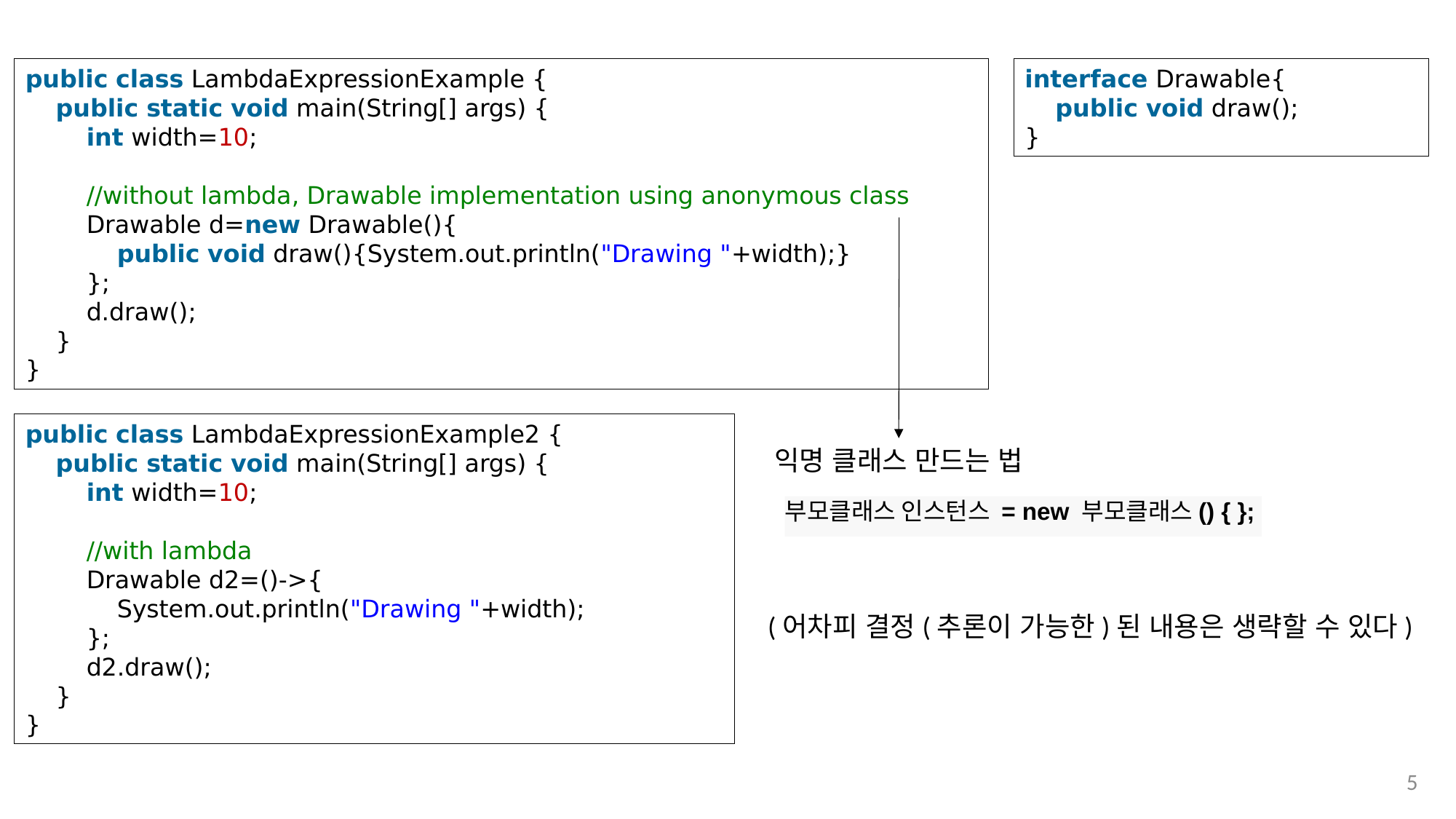

public class LambdaExpressionExample {
    public static void main(String[] args) {
        int width=10;

        //without lambda, Drawable implementation using anonymous class
        Drawable d=new Drawable(){
            public void draw(){System.out.println("Drawing "+width);}
        };
        d.draw();
    }
}
interface Drawable{
    public void draw();
}
public class LambdaExpressionExample2 {
    public static void main(String[] args) {
        int width=10;

        //with lambda
        Drawable d2=()->{
            System.out.println("Drawing "+width);
        };
        d2.draw();
    }
}
익명 클래스 만드는 법
부모클래스 인스턴스 = new 부모클래스() { };
(어차피 결정(추론이 가능한)된 내용은 생략할 수 있다)
5